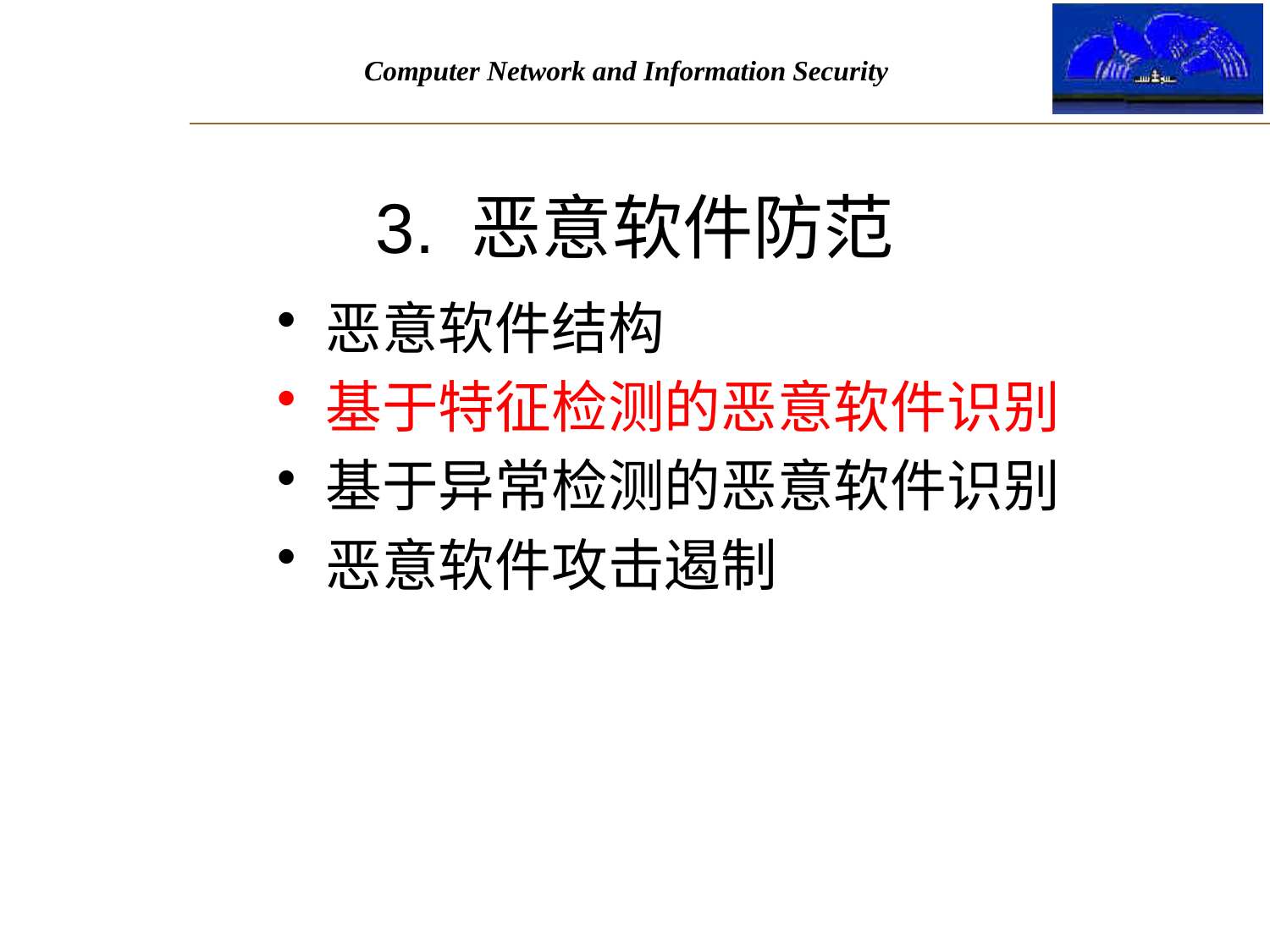

# 3. 恶意软件防范
恶意软件结构
基于特征检测的恶意软件识别
基于异常检测的恶意软件识别
恶意软件攻击遏制